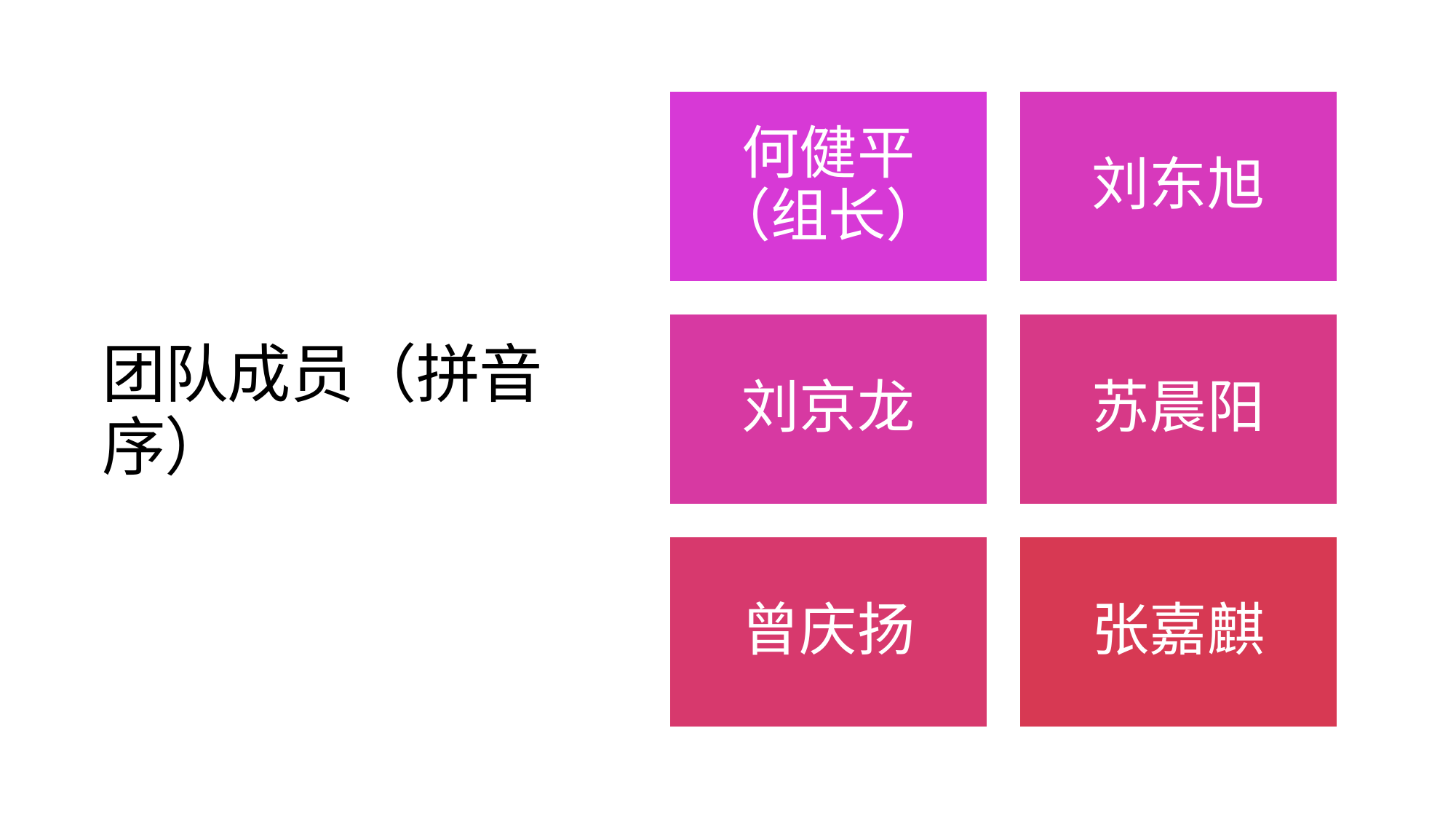

何健平（组长）
刘东旭
刘京龙
苏晨阳
曾庆扬
张嘉麒
# 团队成员（拼音序）